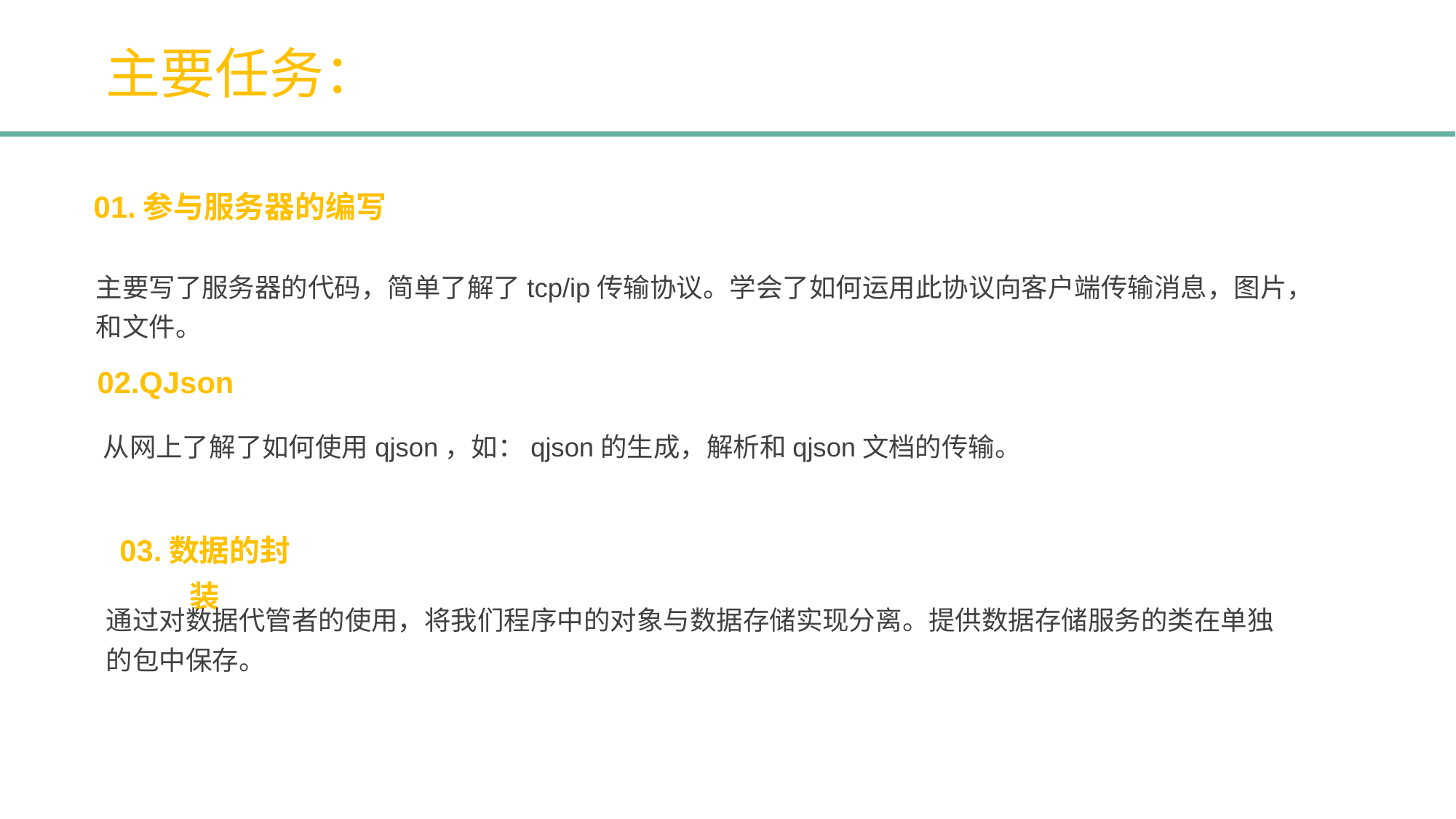

主要任务：

01.参与服务器的编写
主要写了服务器的代码，简单了解了tcp/ip传输协议。学会了如何运用此协议向客户端传输消息，图片，和文件。
01
02.QJson
从网上了解了如何使用qjson，如：qjson的生成，解析和qjson文档的传输。
03.数据的封装
通过对数据代管者的使用，将我们程序中的对象与数据存储实现分离。提供数据存储服务的类在单独的包中保存。